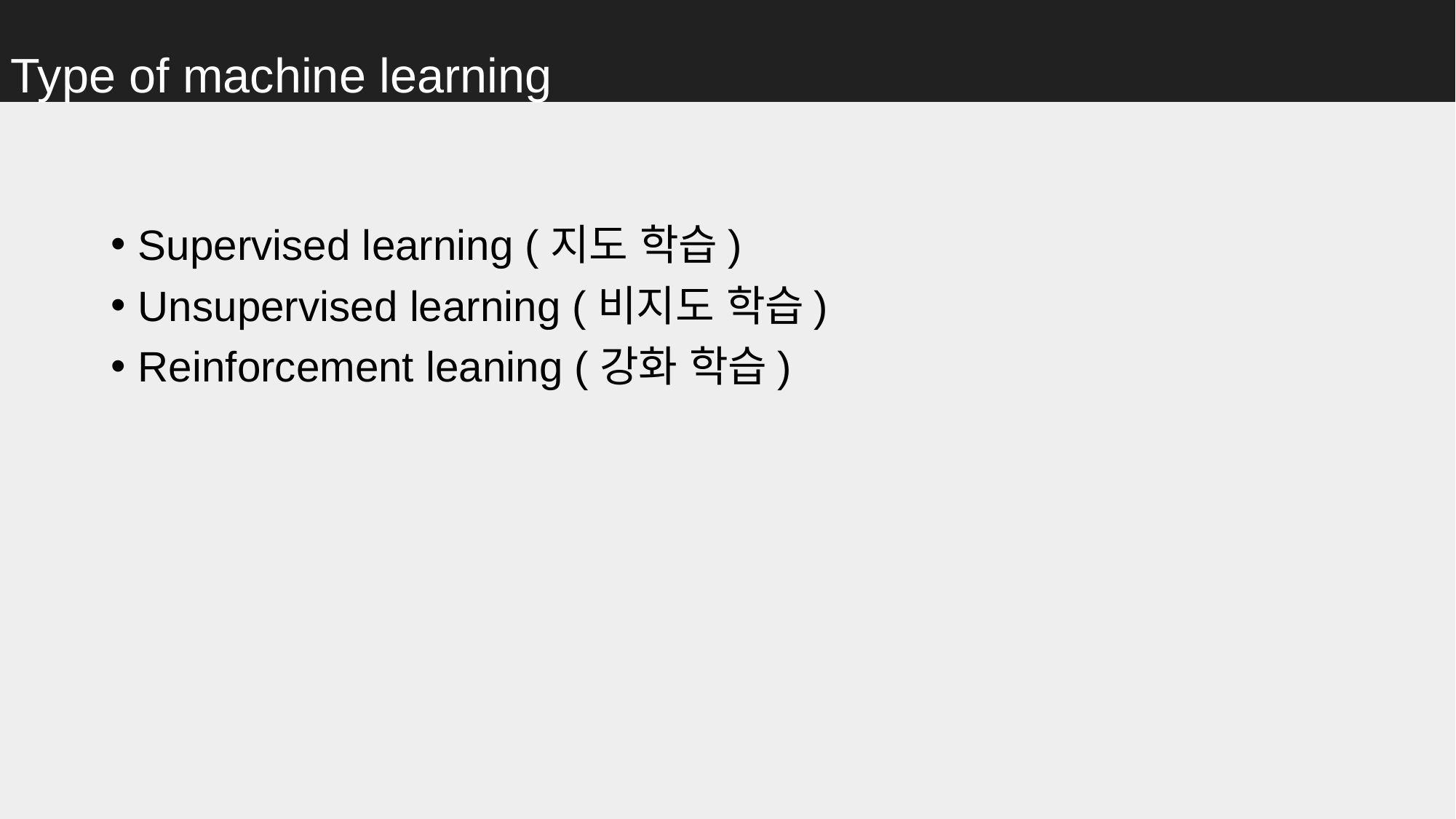

Type of machine learning
Supervised learning (지도 학습)
Unsupervised learning (비지도 학습)
Reinforcement leaning (강화 학습)